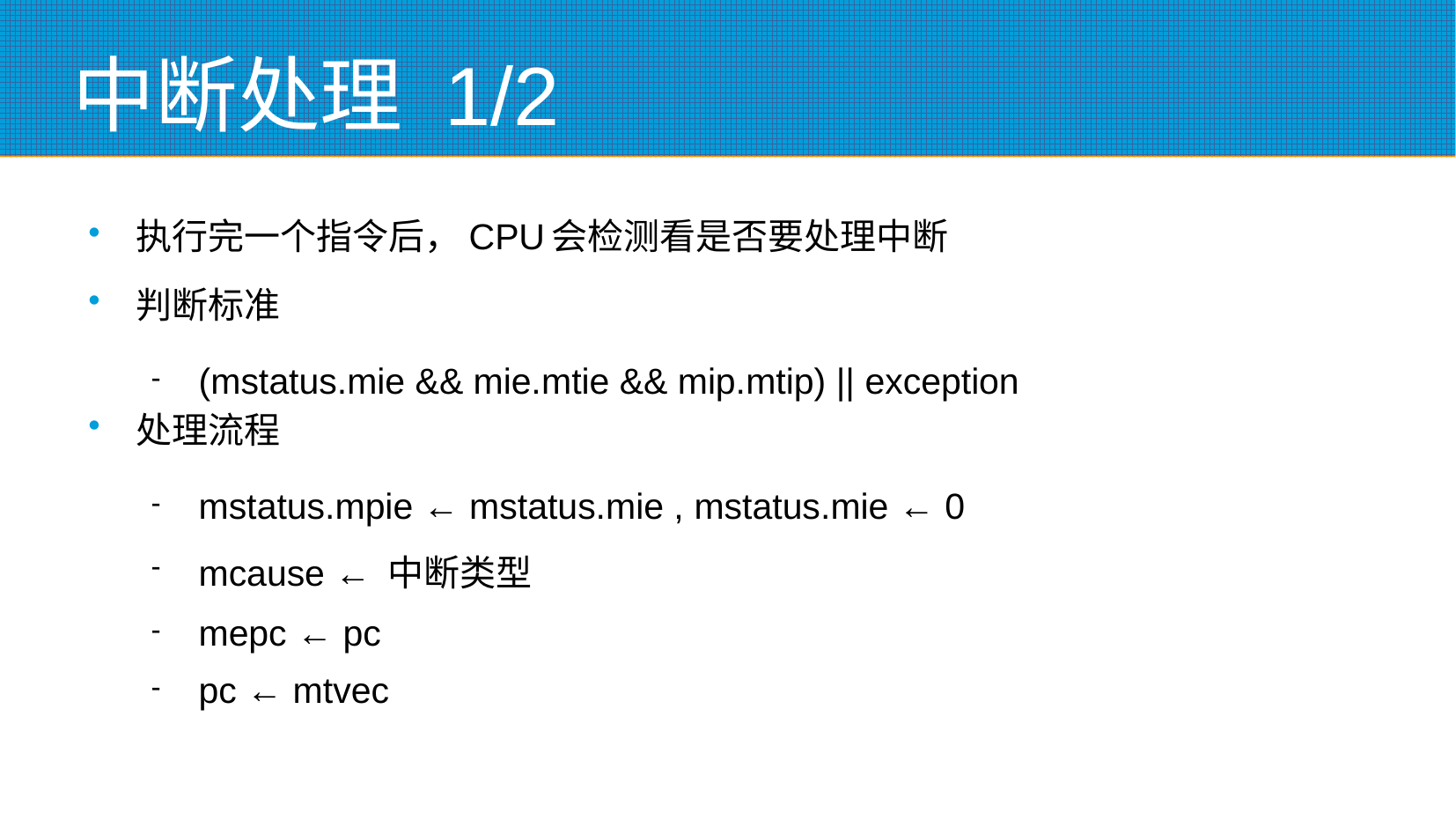

# 中断处理 1/2
执行完一个指令后，CPU会检测看是否要处理中断
判断标准
(mstatus.mie && mie.mtie && mip.mtip) || exception
处理流程
mstatus.mpie ← mstatus.mie , mstatus.mie ← 0
mcause ← 中断类型
mepc ← pc
pc ← mtvec